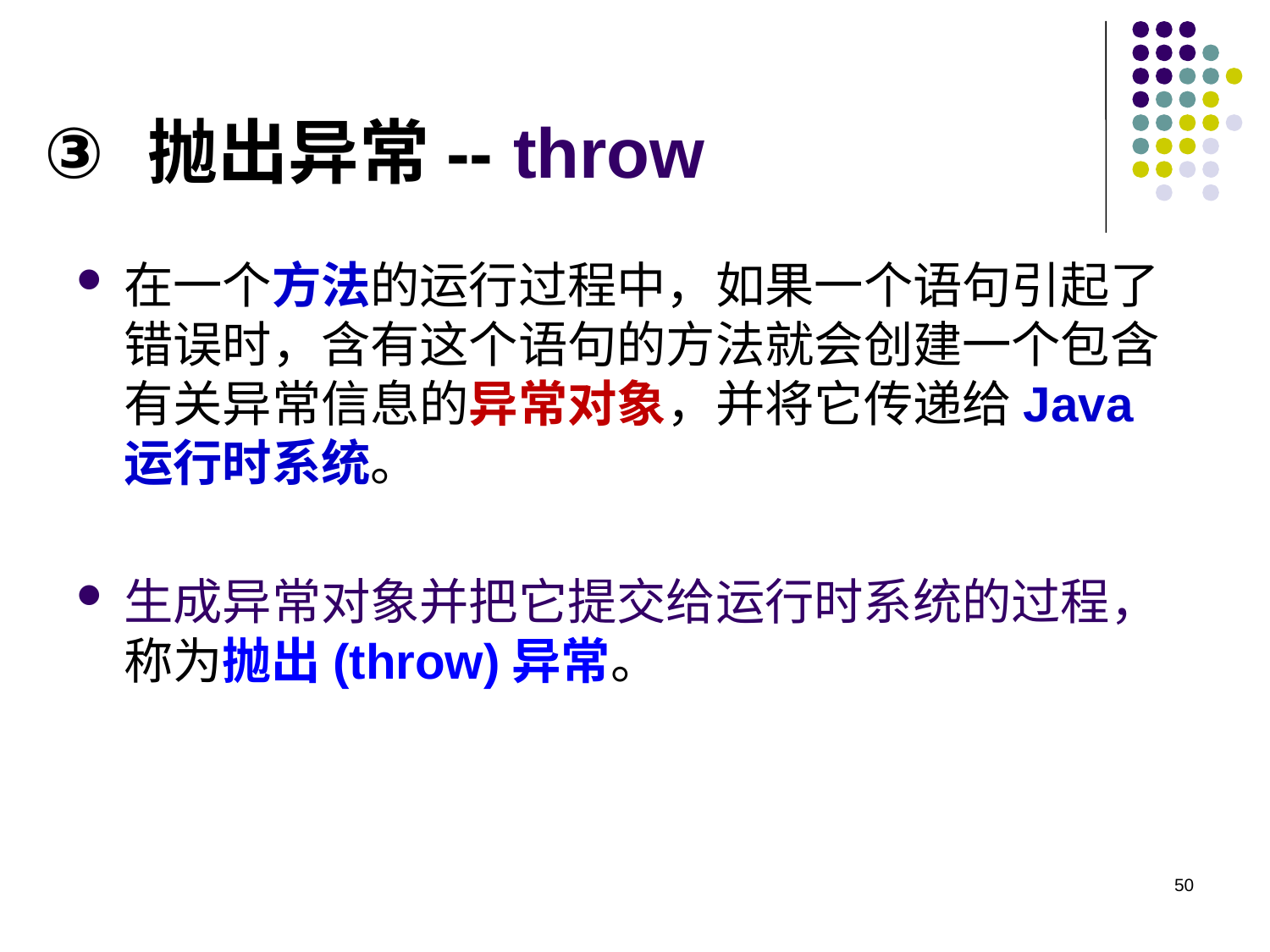

# 抛出异常-- throw
在一个方法的运行过程中，如果一个语句引起了错误时，含有这个语句的方法就会创建一个包含有关异常信息的异常对象，并将它传递给Java运行时系统。

生成异常对象并把它提交给运行时系统的过程，称为抛出(throw)异常。
50